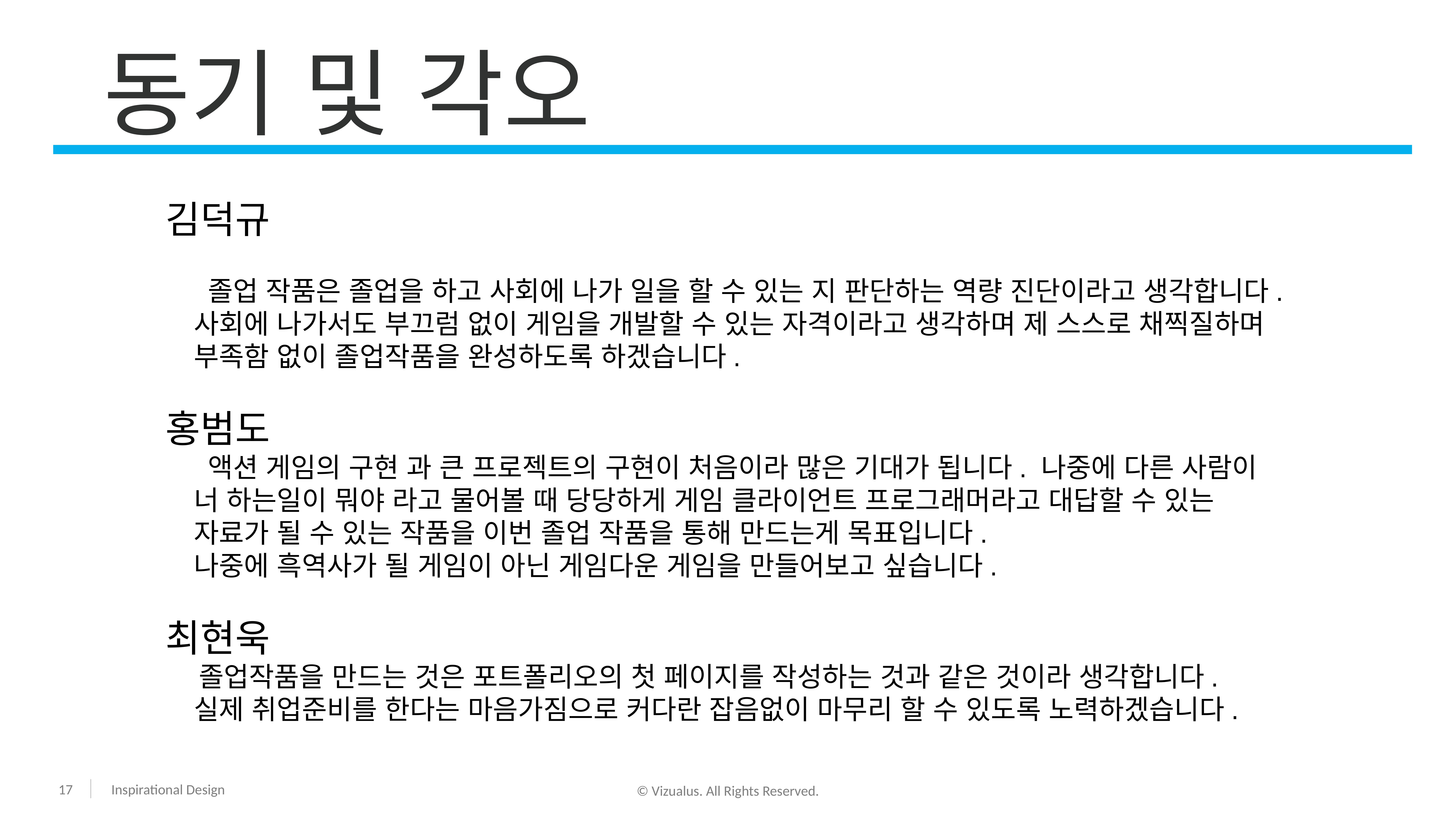

동기 및 각오

김덕규

	 졸업 작품은 졸업을 하고 사회에 나가 일을 할 수 있는 지 판단하는 역량 진단이라고 생각합니다.
	사회에 나가서도 부끄럼 없이 게임을 개발할 수 있는 자격이라고 생각하며 제 스스로 채찍질하며
	부족함 없이 졸업작품을 완성하도록 하겠습니다.

홍범도
	 액션 게임의 구현 과 큰 프로젝트의 구현이 처음이라 많은 기대가 됩니다. 나중에 다른 사람이
	너 하는일이 뭐야 라고 물어볼 때 당당하게 게임 클라이언트 프로그래머라고 대답할 수 있는
	자료가 될 수 있는 작품을 이번 졸업 작품을 통해 만드는게 목표입니다.
	나중에 흑역사가 될 게임이 아닌 게임다운 게임을 만들어보고 싶습니다.

최현욱
	 졸업작품을 만드는 것은 포트폴리오의 첫 페이지를 작성하는 것과 같은 것이라 생각합니다.
	실제 취업준비를 한다는 마음가짐으로 커다란 잡음없이 마무리 할 수 있도록 노력하겠습니다.

17
© Vizualus. All Rights Reserved.